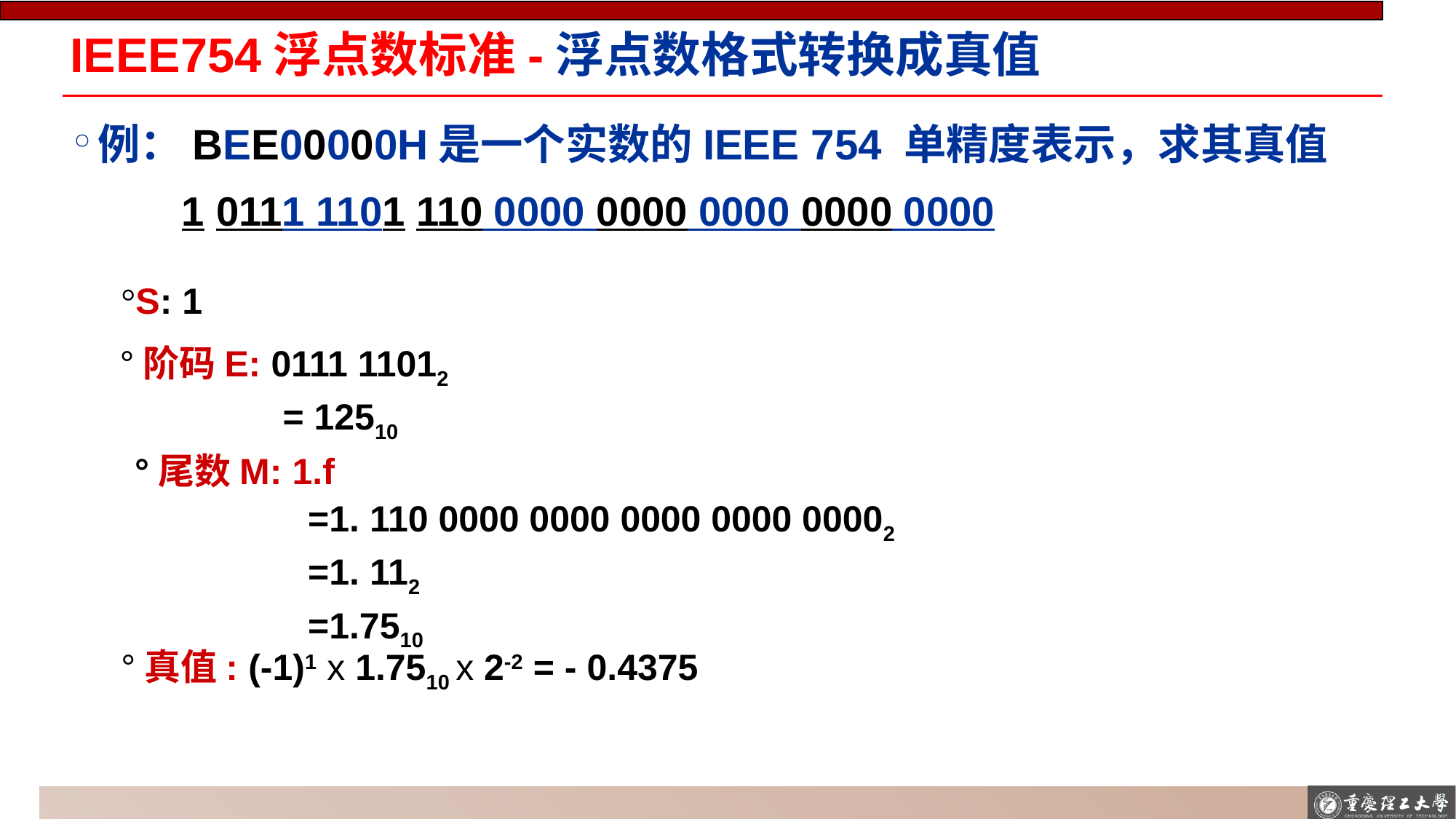

# IEEE754浮点数标准-浮点数格式转换成真值
例：BEE00000H是一个实数的IEEE 754 单精度表示，求其真值
1 0111 1101 110 0000 0000 0000 0000 0000
°S: 1
°阶码E: 0111 11012
                = 12510
°尾数M: 1.f
                 =1. 110 0000 0000 0000 0000 00002
                 =1. 112
                 =1.7510
°真值: (-1)1 x 1.7510 x 2-2 = - 0.4375